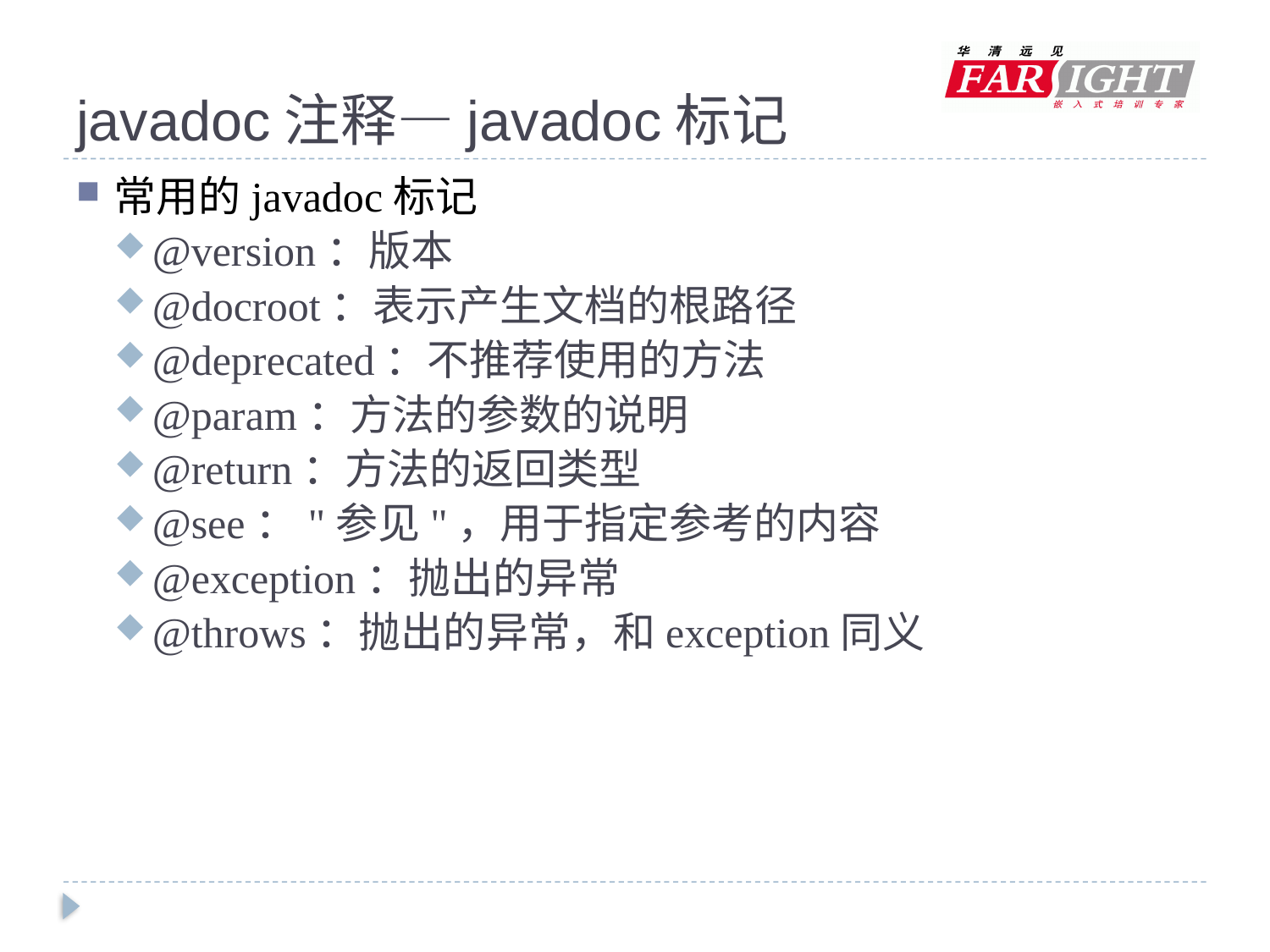

# javadoc注释—javadoc标记
常用的javadoc标记
@version：版本
@docroot：表示产生文档的根路径
@deprecated：不推荐使用的方法
@param：方法的参数的说明
@return：方法的返回类型
@see："参见"，用于指定参考的内容
@exception：抛出的异常
@throws：抛出的异常，和exception同义